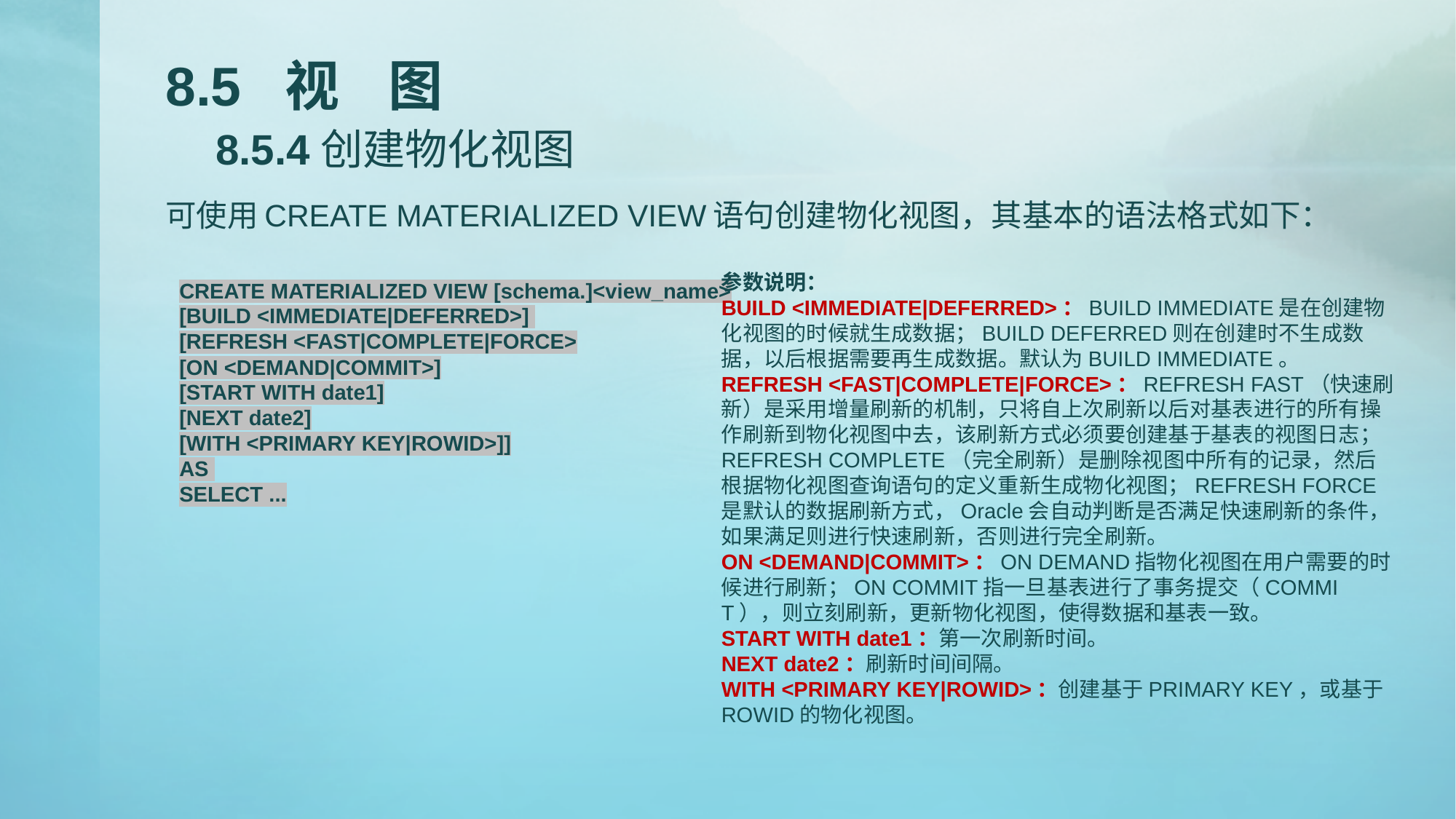

# 8.5  视    图 8.5.4创建物化视图
可使用CREATE MATERIALIZED VIEW语句创建物化视图，其基本的语法格式如下：
参数说明：
BUILD <IMMEDIATE|DEFERRED>：BUILD IMMEDIATE是在创建物化视图的时候就生成数据；BUILD DEFERRED则在创建时不生成数据，以后根据需要再生成数据。默认为BUILD IMMEDIATE。
REFRESH <FAST|COMPLETE|FORCE>：REFRESH FAST（快速刷新）是采用增量刷新的机制，只将自上次刷新以后对基表进行的所有操作刷新到物化视图中去，该刷新方式必须要创建基于基表的视图日志；REFRESH COMPLETE（完全刷新）是删除视图中所有的记录，然后根据物化视图查询语句的定义重新生成物化视图；REFRESH FORCE是默认的数据刷新方式，Oracle会自动判断是否满足快速刷新的条件，如果满足则进行快速刷新，否则进行完全刷新。
ON <DEMAND|COMMIT>：ON DEMAND指物化视图在用户需要的时候进行刷新；ON COMMIT指一旦基表进行了事务提交（COMMIT），则立刻刷新，更新物化视图，使得数据和基表一致。
START WITH date1：第一次刷新时间。
NEXT date2：刷新时间间隔。
WITH <PRIMARY KEY|ROWID>：创建基于PRIMARY KEY，或基于ROWID的物化视图。
CREATE MATERIALIZED VIEW [schema.]<view_name>
[BUILD <IMMEDIATE|DEFERRED>]
[REFRESH <FAST|COMPLETE|FORCE>
[ON <DEMAND|COMMIT>]
[START WITH date1]
[NEXT date2]
[WITH <PRIMARY KEY|ROWID>]]
AS
SELECT ...